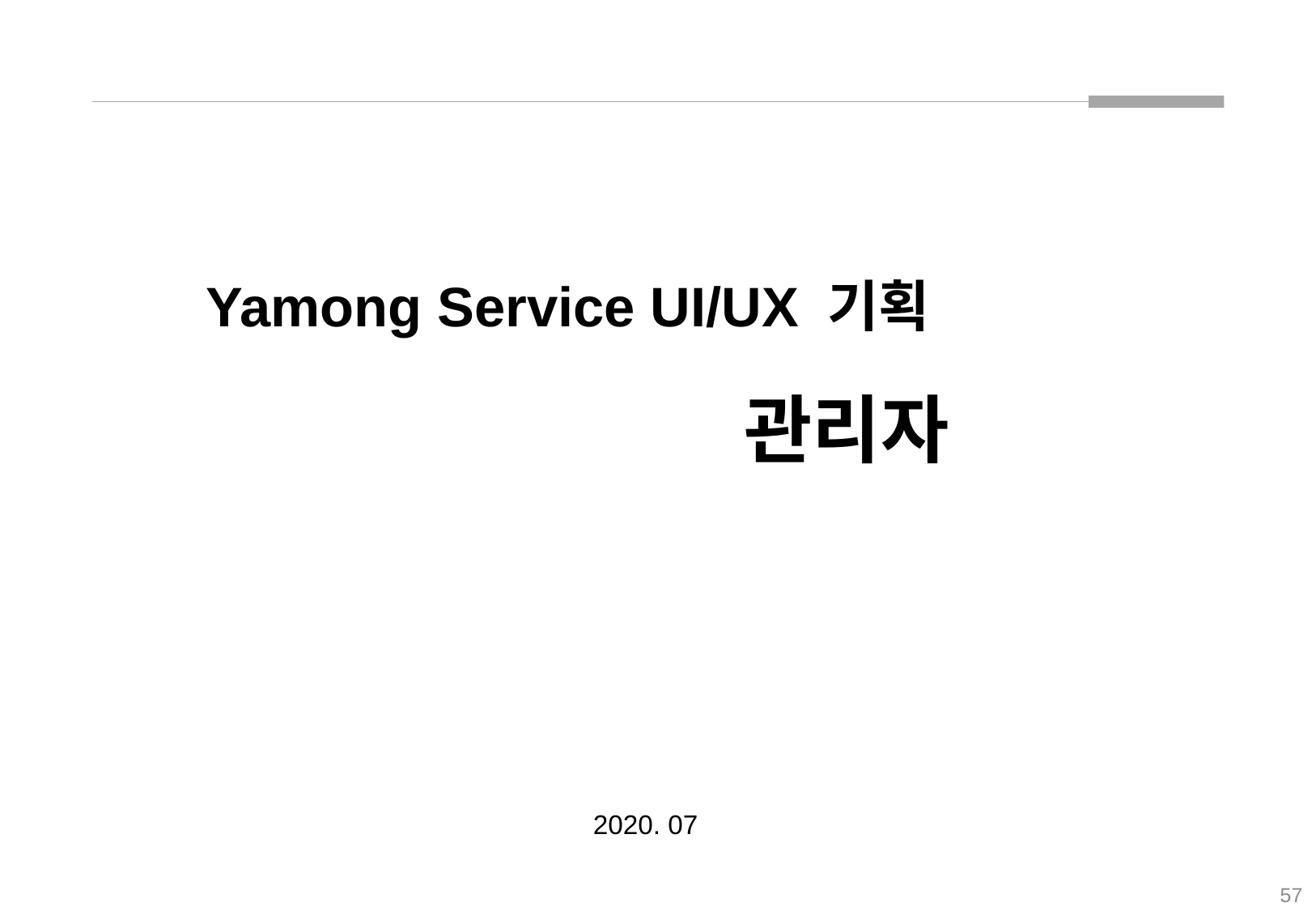

Yamong Service UI/UX 기획
관리자
2020. 07